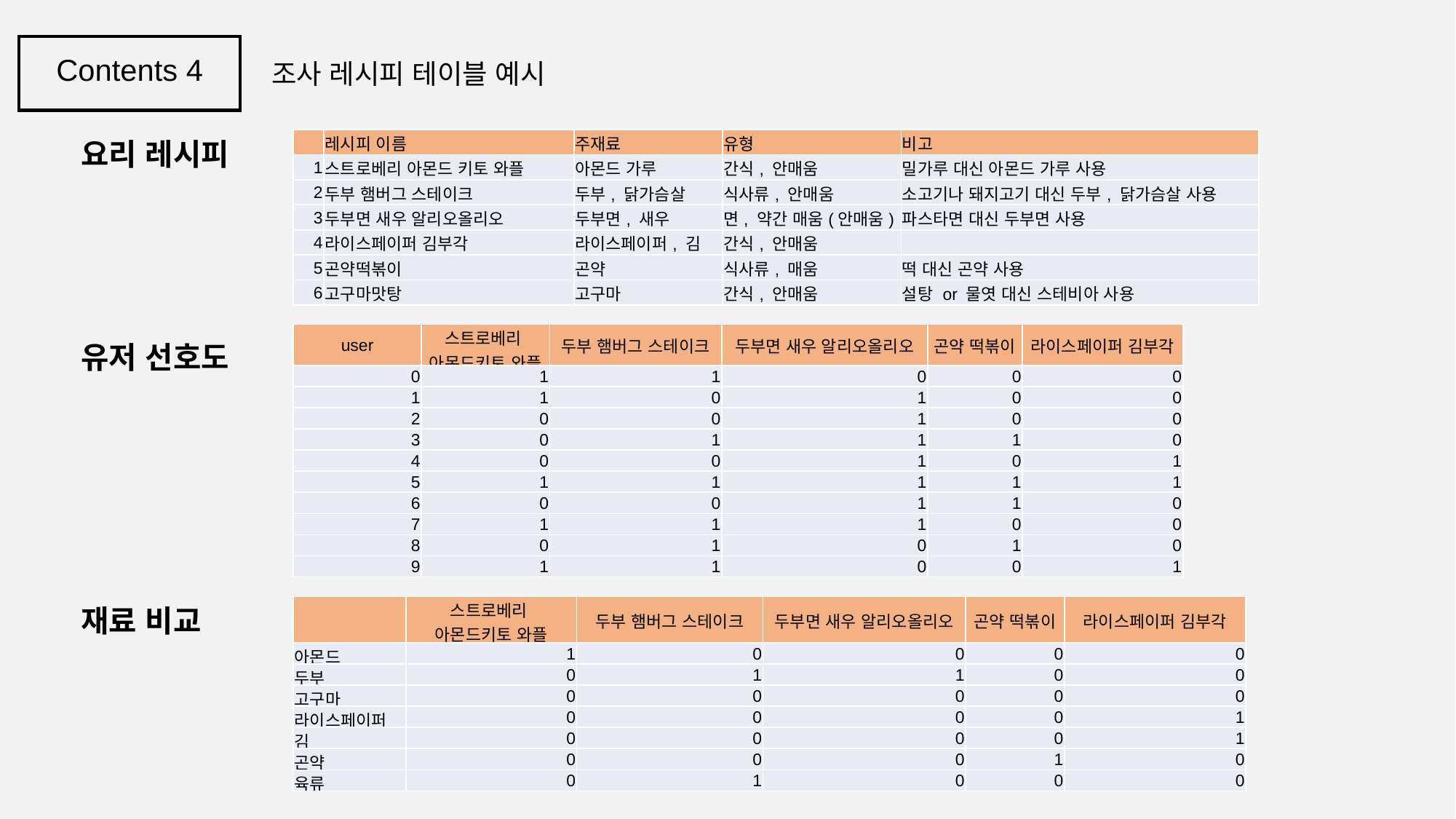

Contents 4

조사 레시피 테이블 예시
요리 레시피
|  | 레시피 이름 | 주재료 | 유형 | 비고 |
| --- | --- | --- | --- | --- |
| 1 | 스트로베리 아몬드 키토 와플 | 아몬드 가루 | 간식, 안매움 | 밀가루 대신 아몬드 가루 사용 |
| 2 | 두부 햄버그 스테이크 | 두부, 닭가슴살 | 식사류, 안매움 | 소고기나 돼지고기 대신 두부, 닭가슴살 사용 |
| 3 | 두부면 새우 알리오올리오 | 두부면, 새우 | 면, 약간 매움(안매움) | 파스타면 대신 두부면 사용 |
| 4 | 라이스페이퍼 김부각 | 라이스페이퍼, 김 | 간식, 안매움 |  |
| 5 | 곤약떡볶이 | 곤약 | 식사류, 매움 | 떡 대신 곤약 사용 |
| 6 | 고구마맛탕 | 고구마 | 간식, 안매움 | 설탕 or 물엿 대신 스테비아 사용 |
| user | 스트로베리 아몬드키토 와플 | 두부 햄버그 스테이크 | 두부면 새우 알리오올리오 | 곤약 떡볶이 | 라이스페이퍼 김부각 |
| --- | --- | --- | --- | --- | --- |
| 0 | 1 | 1 | 0 | 0 | 0 |
| 1 | 1 | 0 | 1 | 0 | 0 |
| 2 | 0 | 0 | 1 | 0 | 0 |
| 3 | 0 | 1 | 1 | 1 | 0 |
| 4 | 0 | 0 | 1 | 0 | 1 |
| 5 | 1 | 1 | 1 | 1 | 1 |
| 6 | 0 | 0 | 1 | 1 | 0 |
| 7 | 1 | 1 | 1 | 0 | 0 |
| 8 | 0 | 1 | 0 | 1 | 0 |
| 9 | 1 | 1 | 0 | 0 | 1 |
유저 선호도
|  | 스트로베리 아몬드키토 와플 | 두부 햄버그 스테이크 | 두부면 새우 알리오올리오 | 곤약 떡볶이 | 라이스페이퍼 김부각 |
| --- | --- | --- | --- | --- | --- |
| 아몬드 | 1 | 0 | 0 | 0 | 0 |
| 두부 | 0 | 1 | 1 | 0 | 0 |
| 고구마 | 0 | 0 | 0 | 0 | 0 |
| 라이스페이퍼 | 0 | 0 | 0 | 0 | 1 |
| 김 | 0 | 0 | 0 | 0 | 1 |
| 곤약 | 0 | 0 | 0 | 1 | 0 |
| 육류 | 0 | 1 | 0 | 0 | 0 |
재료 비교